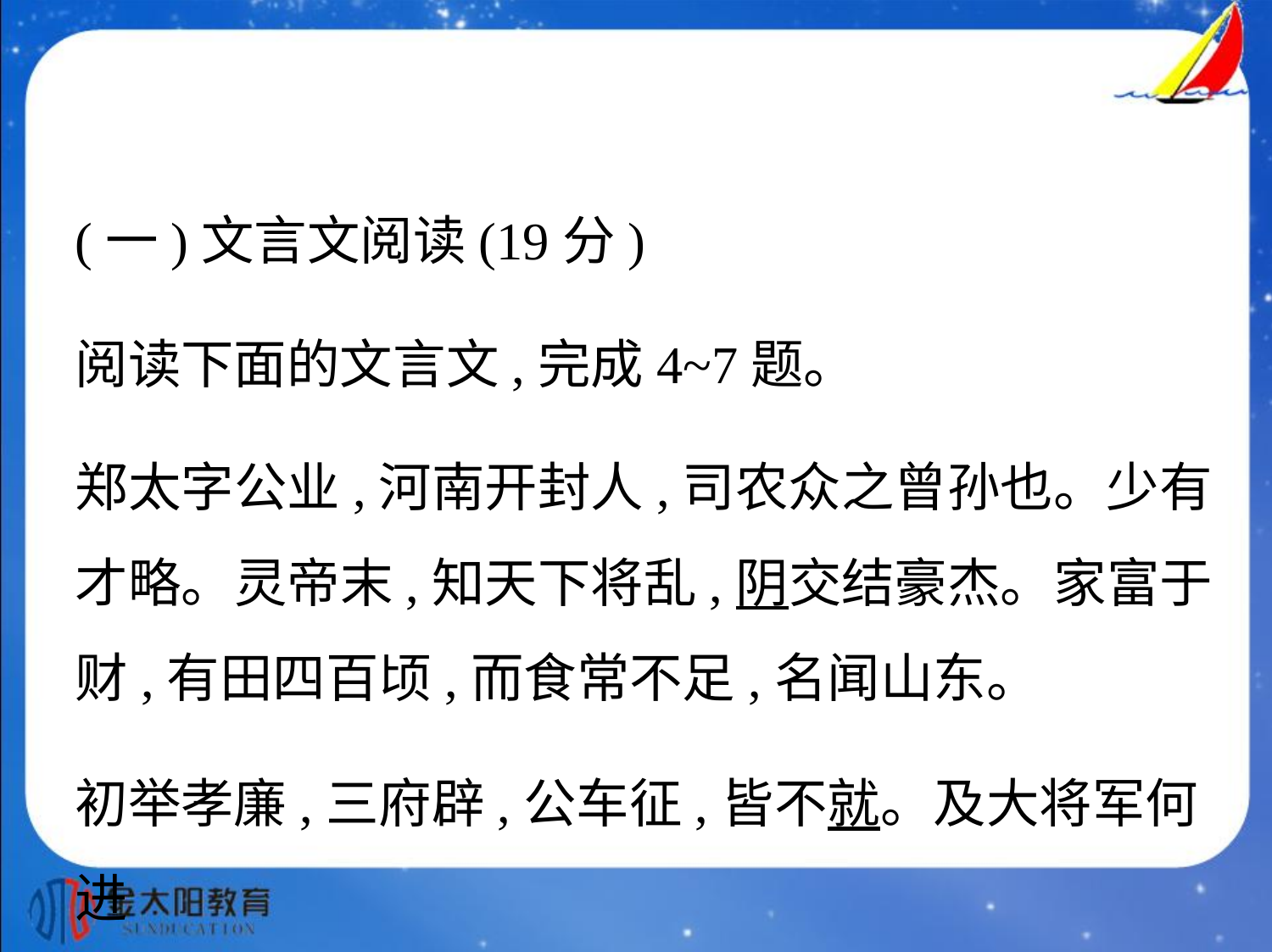

(一)文言文阅读(19分)
阅读下面的文言文,完成4~7题。
郑太字公业,河南开封人,司农众之曾孙也。少有
才略。灵帝末,知天下将乱,阴交结豪杰。家富于
财,有田四百顷,而食常不足,名闻山东。
初举孝廉,三府辟,公车征,皆不就。及大将军何进